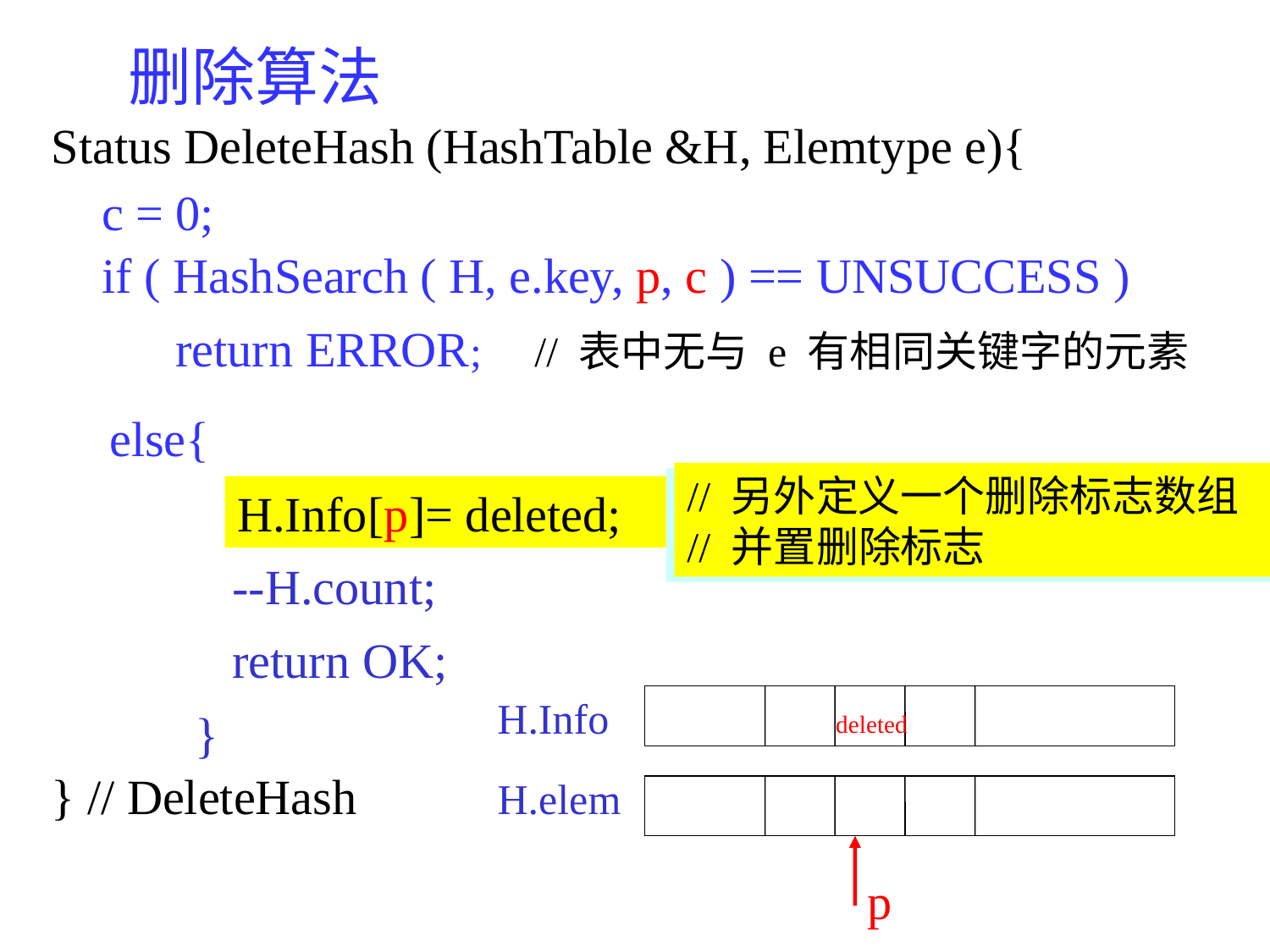

删除算法
Status DeleteHash (HashTable &H, Elemtype e){

} // DeleteHash
c = 0;
if ( HashSearch ( H, e.key, p, c ) == UNSUCCESS )
      return ERROR;     // 表中无与 e 有相同关键字的元素
 else{
           H.elem[p] = null;
           --H.count;
           return OK;
        }

// 另外定义一个删除标志数组
// 并置删除标志
// 将待删除位置用探测序列
// 的下一个关键字顺序递补.
// 将待删除位置设置为不可
//能出现的值.
H.Info[p]= deleted;
H.Info

deleted
H.elem

p